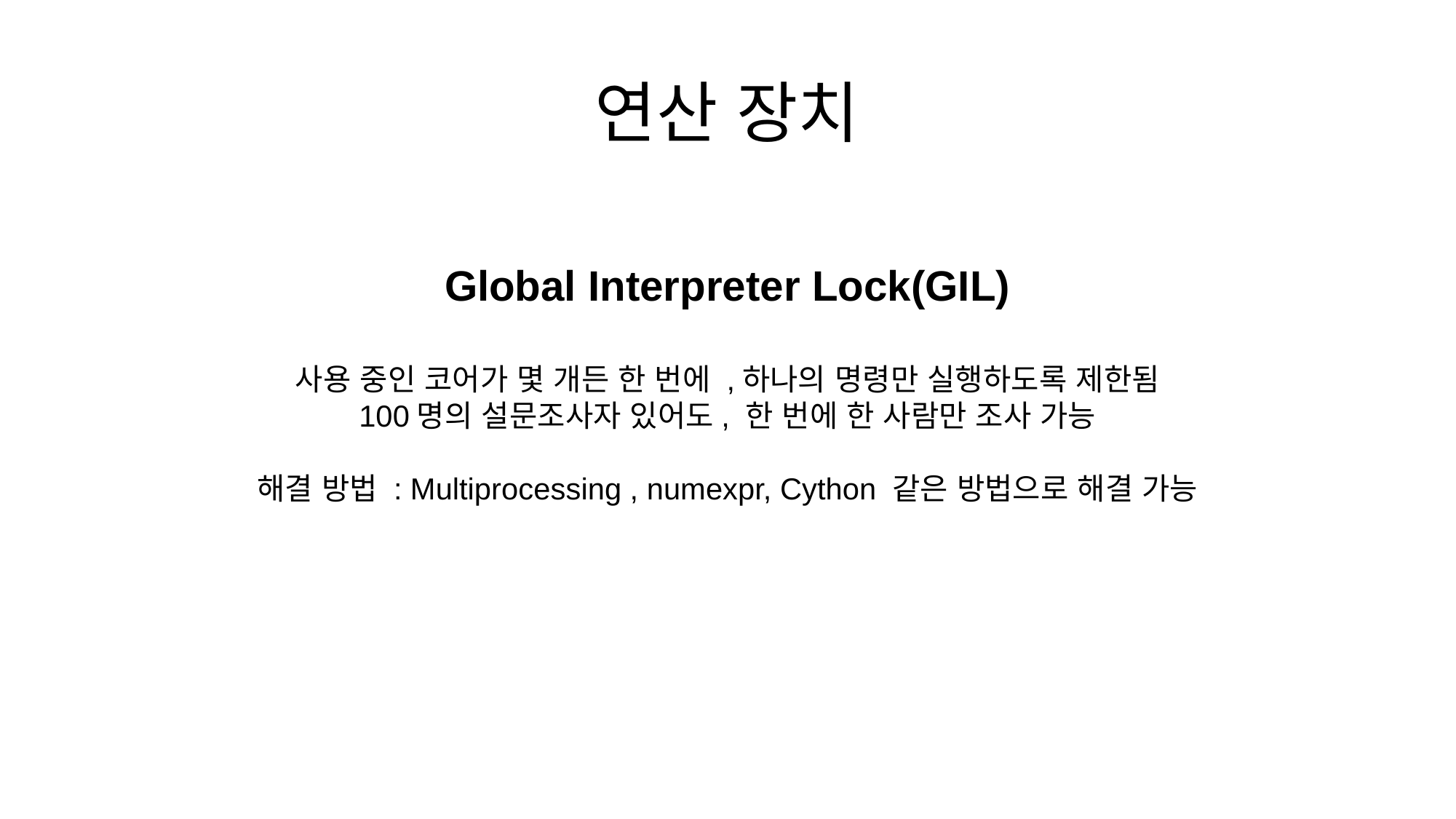

연산 장치
Global Interpreter Lock(GIL)

사용 중인 코어가 몇 개든 한 번에 ,하나의 명령만 실행하도록 제한됨
100명의 설문조사자 있어도, 한 번에 한 사람만 조사 가능

해결 방법 : Multiprocessing , numexpr, Cython 같은 방법으로 해결 가능